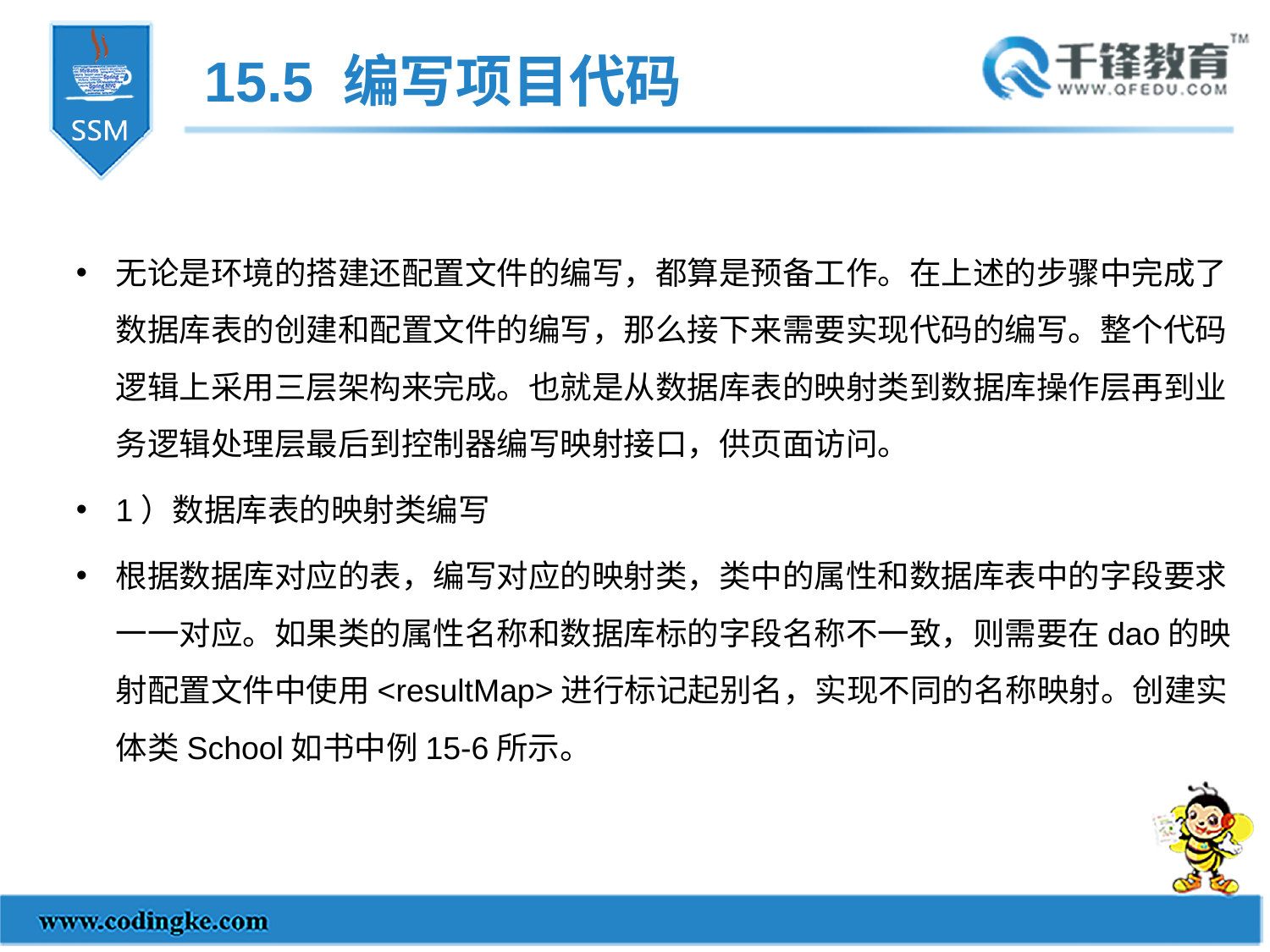

15.5 编写项目代码
无论是环境的搭建还配置文件的编写，都算是预备工作。在上述的步骤中完成了数据库表的创建和配置文件的编写，那么接下来需要实现代码的编写。整个代码逻辑上采用三层架构来完成。也就是从数据库表的映射类到数据库操作层再到业务逻辑处理层最后到控制器编写映射接口，供页面访问。
1）数据库表的映射类编写
根据数据库对应的表，编写对应的映射类，类中的属性和数据库表中的字段要求一一对应。如果类的属性名称和数据库标的字段名称不一致，则需要在dao的映射配置文件中使用<resultMap>进行标记起别名，实现不同的名称映射。创建实体类School如书中例15-6所示。